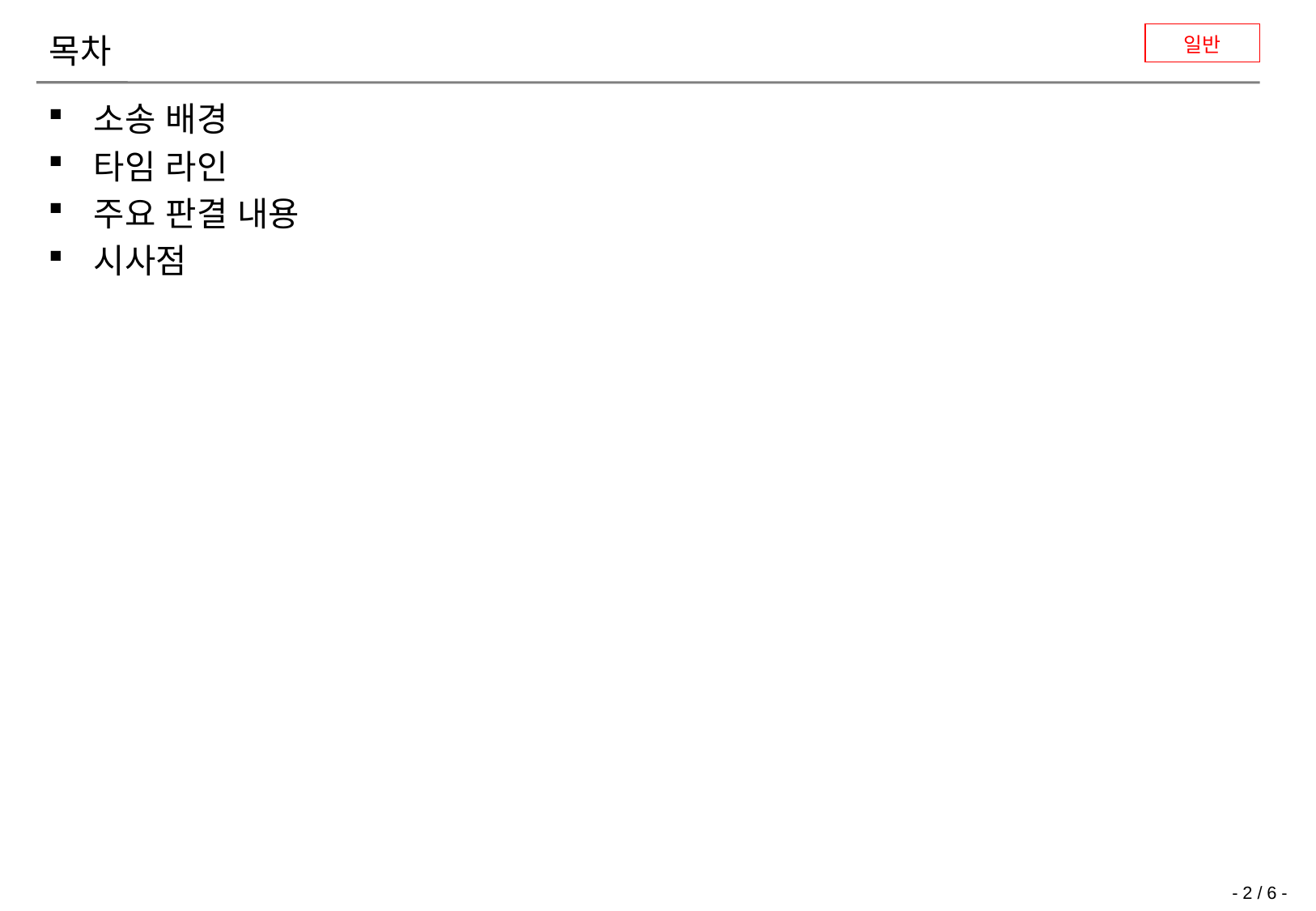

일반
목차
소송 배경
타임 라인
주요 판결 내용
시사점